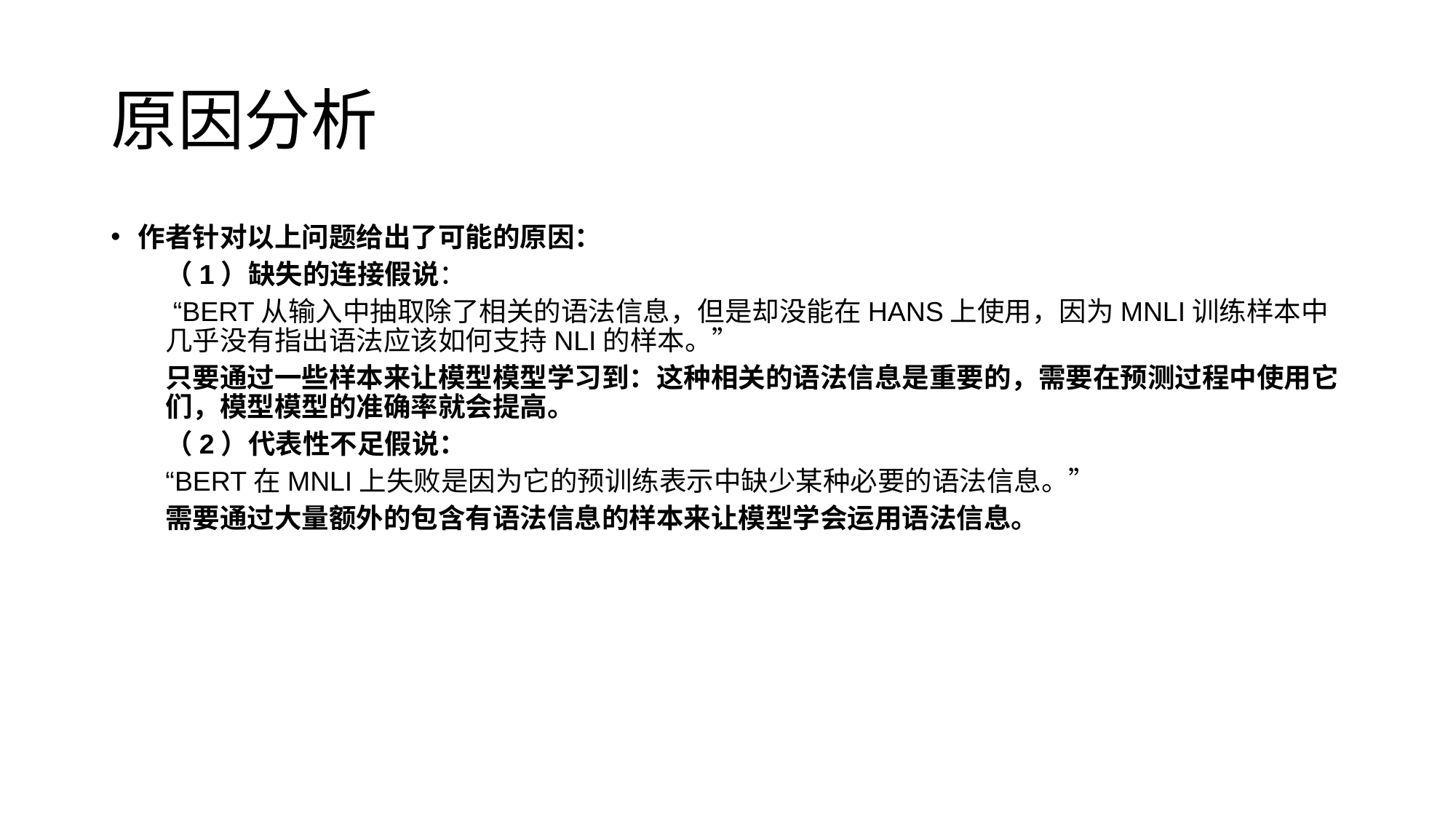

# 原因分析
作者针对以上问题给出了可能的原因：
（1）缺失的连接假说：
 “BERT从输入中抽取除了相关的语法信息，但是却没能在HANS上使用，因为MNLI训练样本中几乎没有指出语法应该如何支持NLI的样本。”
只要通过一些样本来让模型模型学习到：这种相关的语法信息是重要的，需要在预测过程中使用它们，模型模型的准确率就会提高。
（2）代表性不足假说：
“BERT在MNLI上失败是因为它的预训练表示中缺少某种必要的语法信息。”
需要通过大量额外的包含有语法信息的样本来让模型学会运用语法信息。